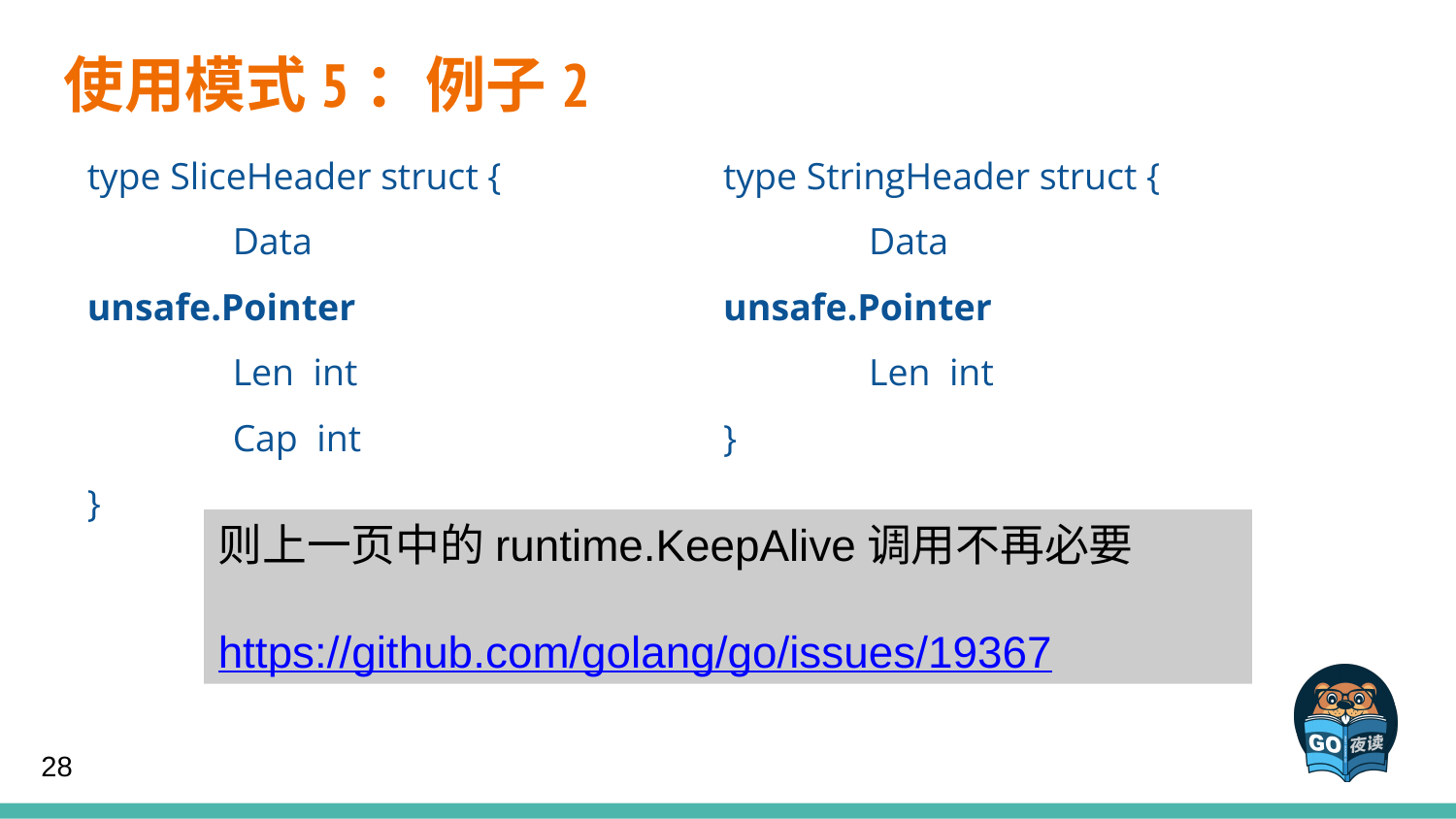

使用模式5：例子2
type SliceHeader struct {
	Data unsafe.Pointer
	Len  int
	Cap  int
}
type StringHeader struct {
	Data unsafe.Pointer
	Len  int
}
则上一页中的runtime.KeepAlive调用不再必要

https://github.com/golang/go/issues/19367
28